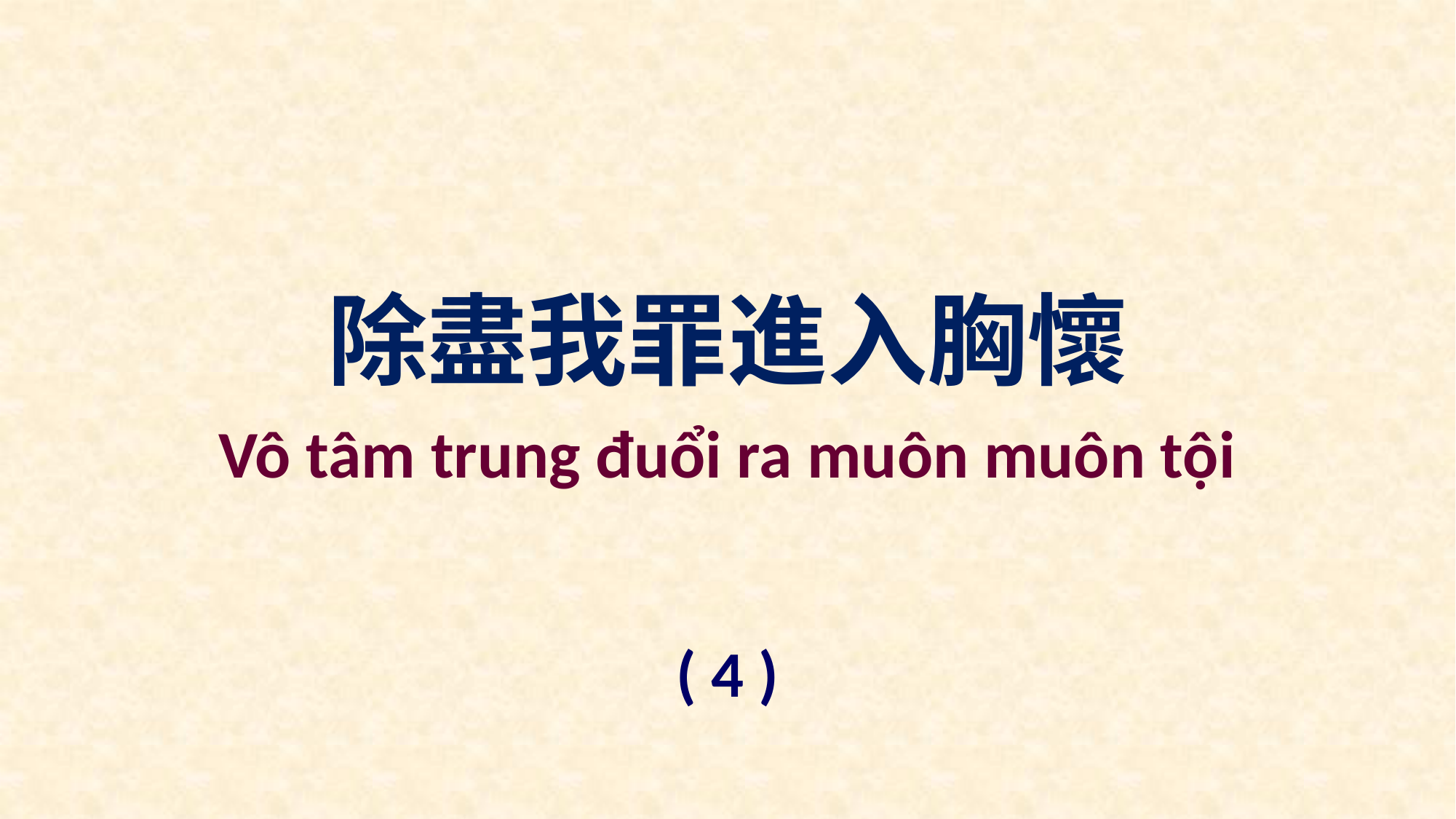

除盡我罪進入胸懷
Vô tâm trung đuổi ra muôn muôn tội
( 4 )